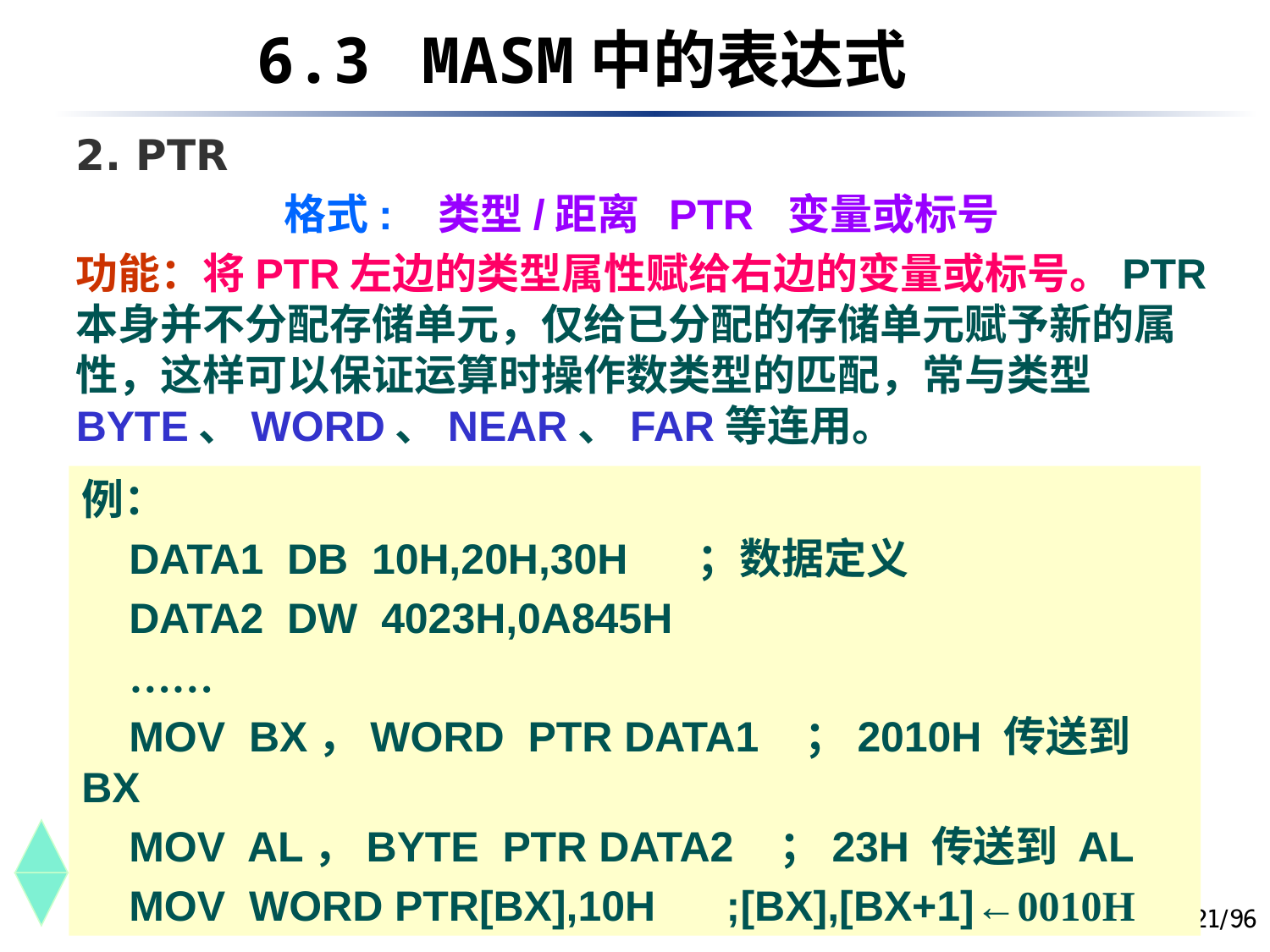

6.3	 MASM中的表达式
2. PTR
格式:   类型/距离  PTR  变量或标号
功能：将PTR左边的类型属性赋给右边的变量或标号。PTR本身并不分配存储单元，仅给已分配的存储单元赋予新的属性，这样可以保证运算时操作数类型的匹配，常与类型BYTE、WORD、NEAR、FAR等连用。
例：
    DATA1  DB  10H,20H,30H     ；数据定义
    DATA2  DW  4023H,0A845H
    ……
    MOV  BX，WORD  PTR DATA1   ；2010H 传送到 BX
    MOV  AL，BYTE  PTR DATA2   ；23H 传送到 AL
    MOV  WORD PTR[BX],10H      ;[BX],[BX+1]←0010H
21/96
下午10时44分